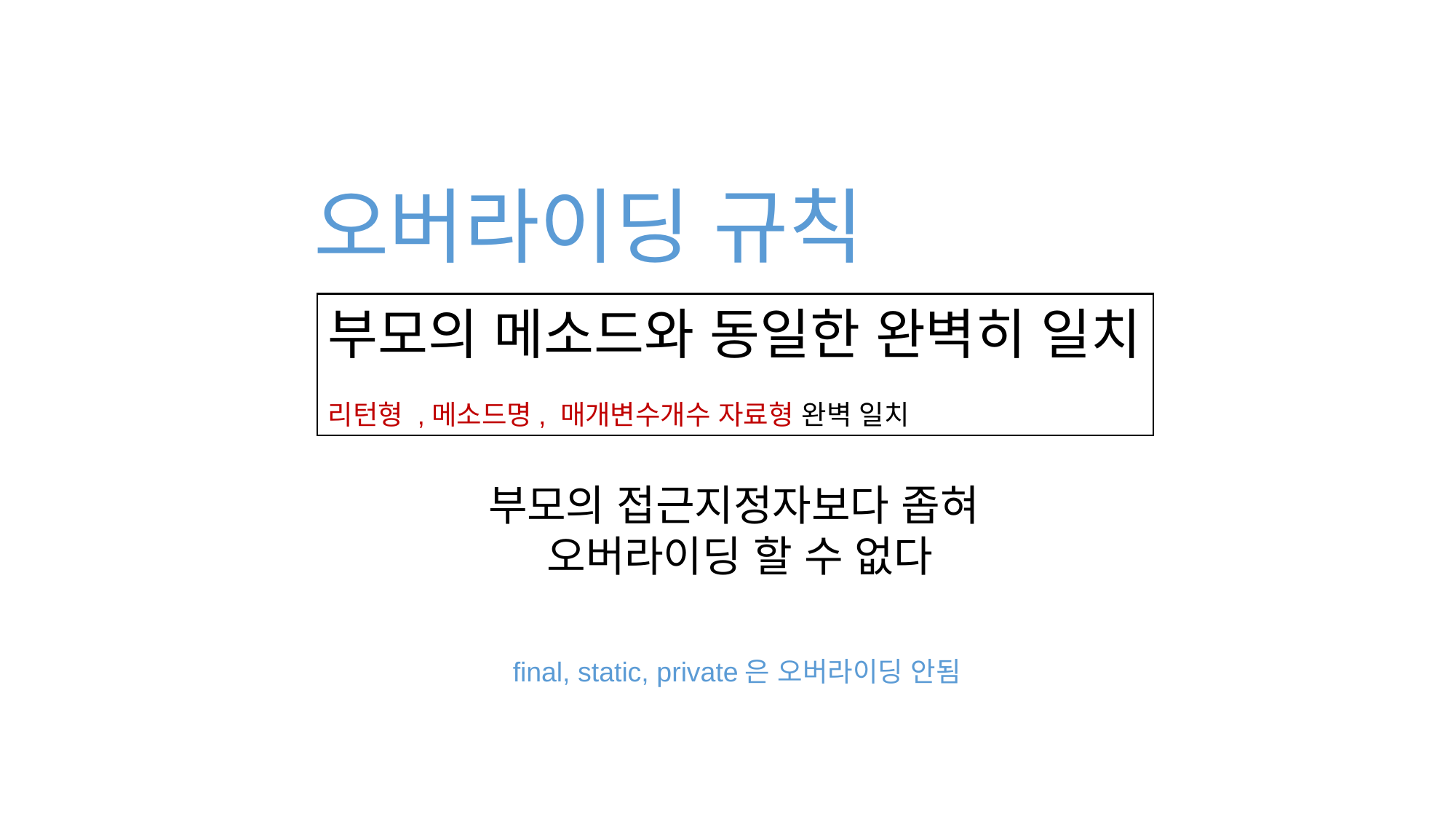

오버라이딩 규칙
부모의 메소드와 동일한 완벽히 일치

리턴형 ,메소드명, 매개변수개수 자료형 완벽 일치
부모의 접근지정자보다 좁혀
오버라이딩 할 수 없다
final, static, private은 오버라이딩 안됨